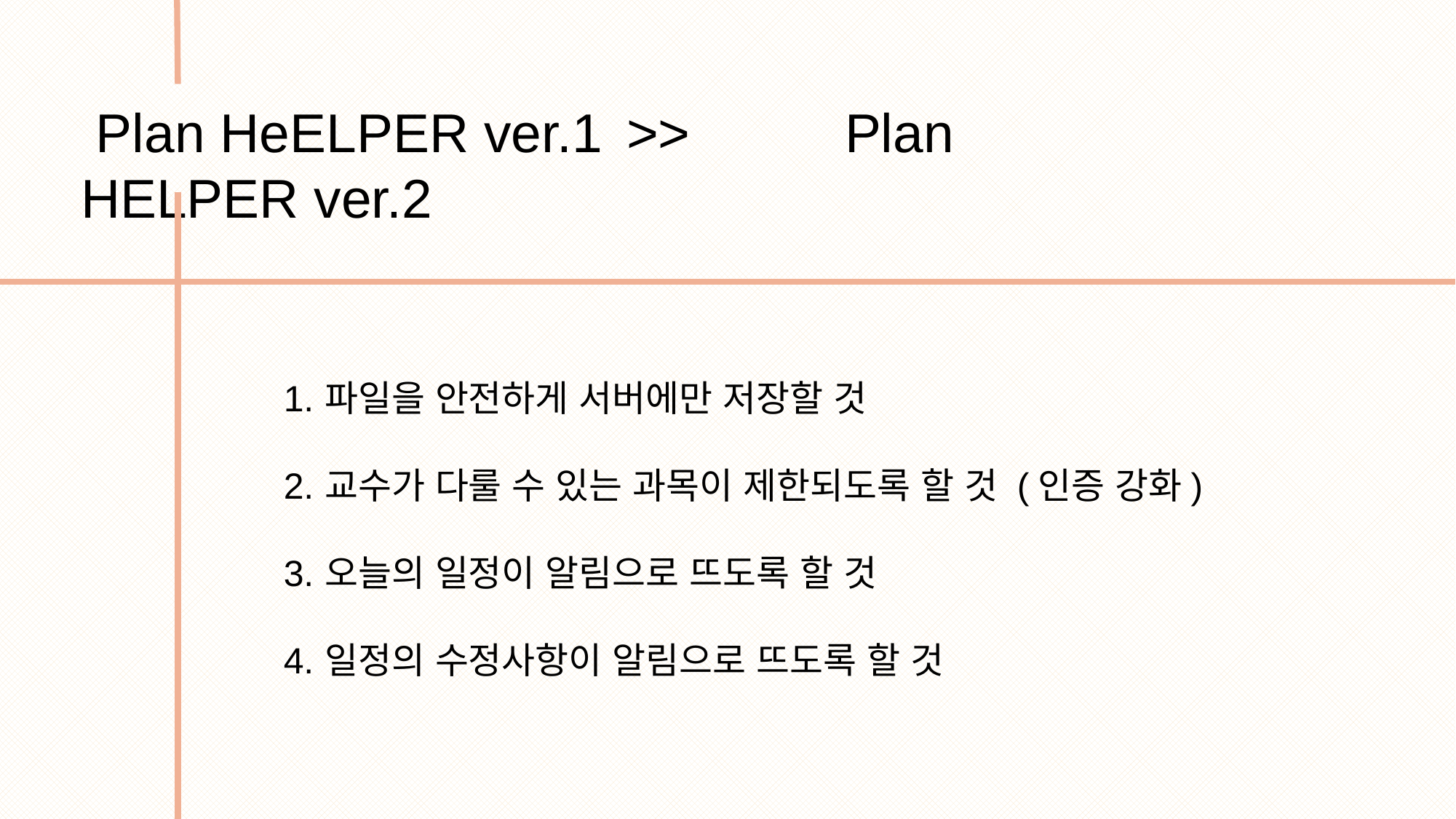

Plan HeELPER ver.1	>>		Plan HELPER ver.2
파일을 안전하게 서버에만 저장할 것
교수가 다룰 수 있는 과목이 제한되도록 할 것 (인증 강화)
오늘의 일정이 알림으로 뜨도록 할 것
일정의 수정사항이 알림으로 뜨도록 할 것